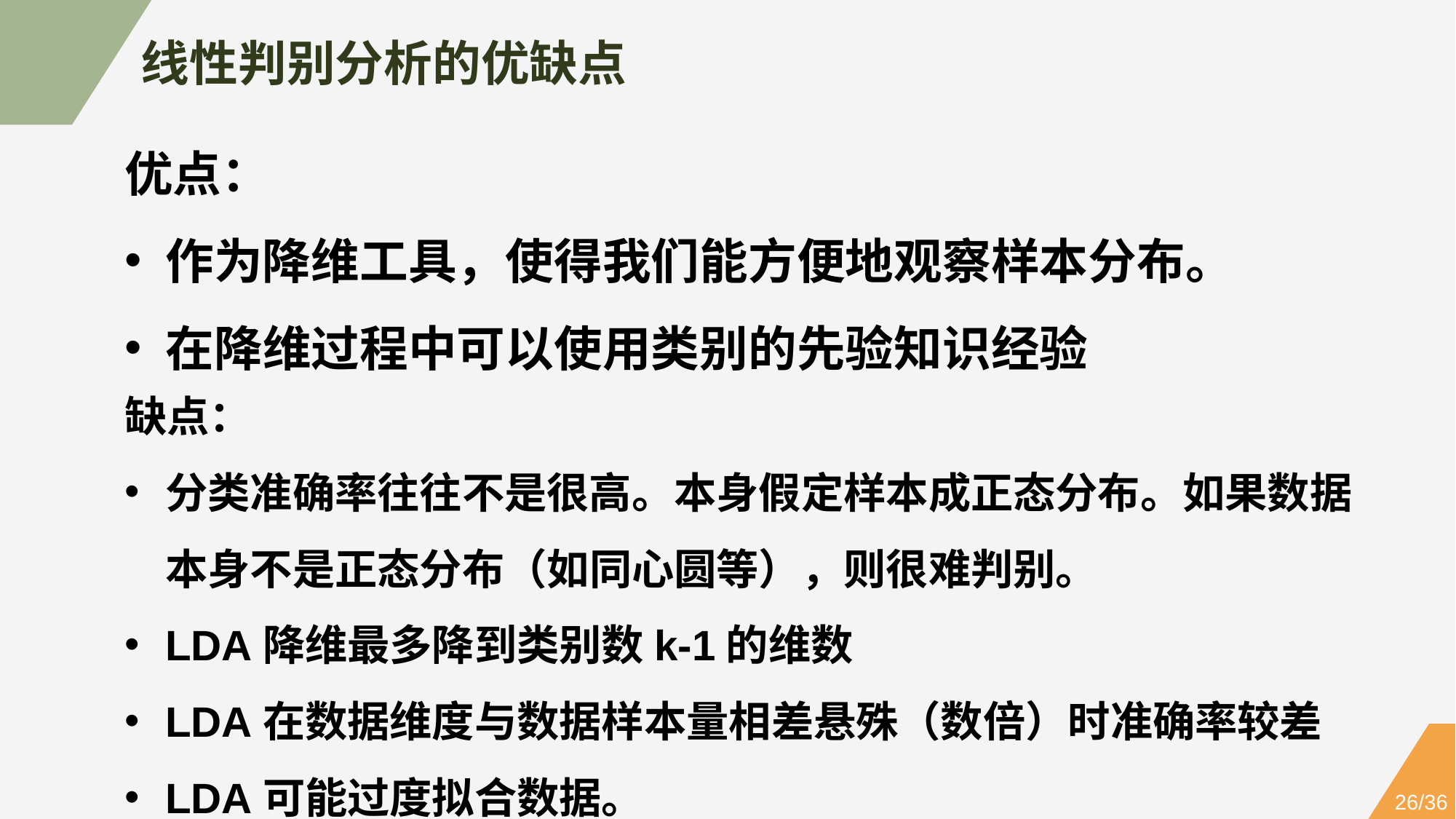

线性判别分析的优缺点
优点：
作为降维工具，使得我们能方便地观察样本分布。
在降维过程中可以使用类别的先验知识经验
缺点：
分类准确率往往不是很高。本身假定样本成正态分布。如果数据本身不是正态分布（如同心圆等），则很难判别。
LDA降维最多降到类别数k-1的维数
LDA在数据维度与数据样本量相差悬殊（数倍）时准确率较差
LDA可能过度拟合数据。